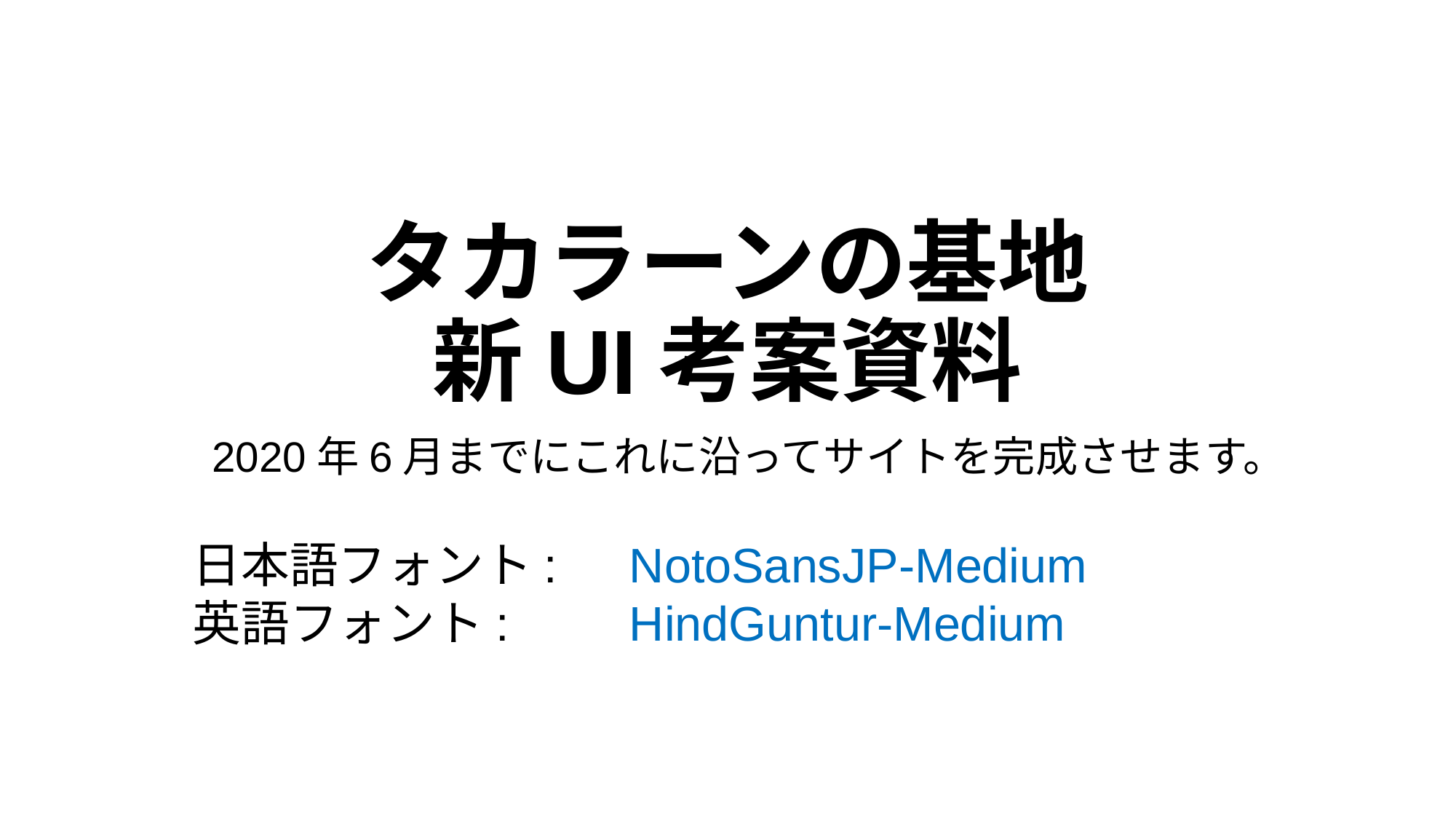

# タカラーンの基地 新UI考案資料
2020年6月までにこれに沿ってサイトを完成させます。
日本語フォント:　NotoSansJP-Medium
英語フォント:　　HindGuntur-Medium